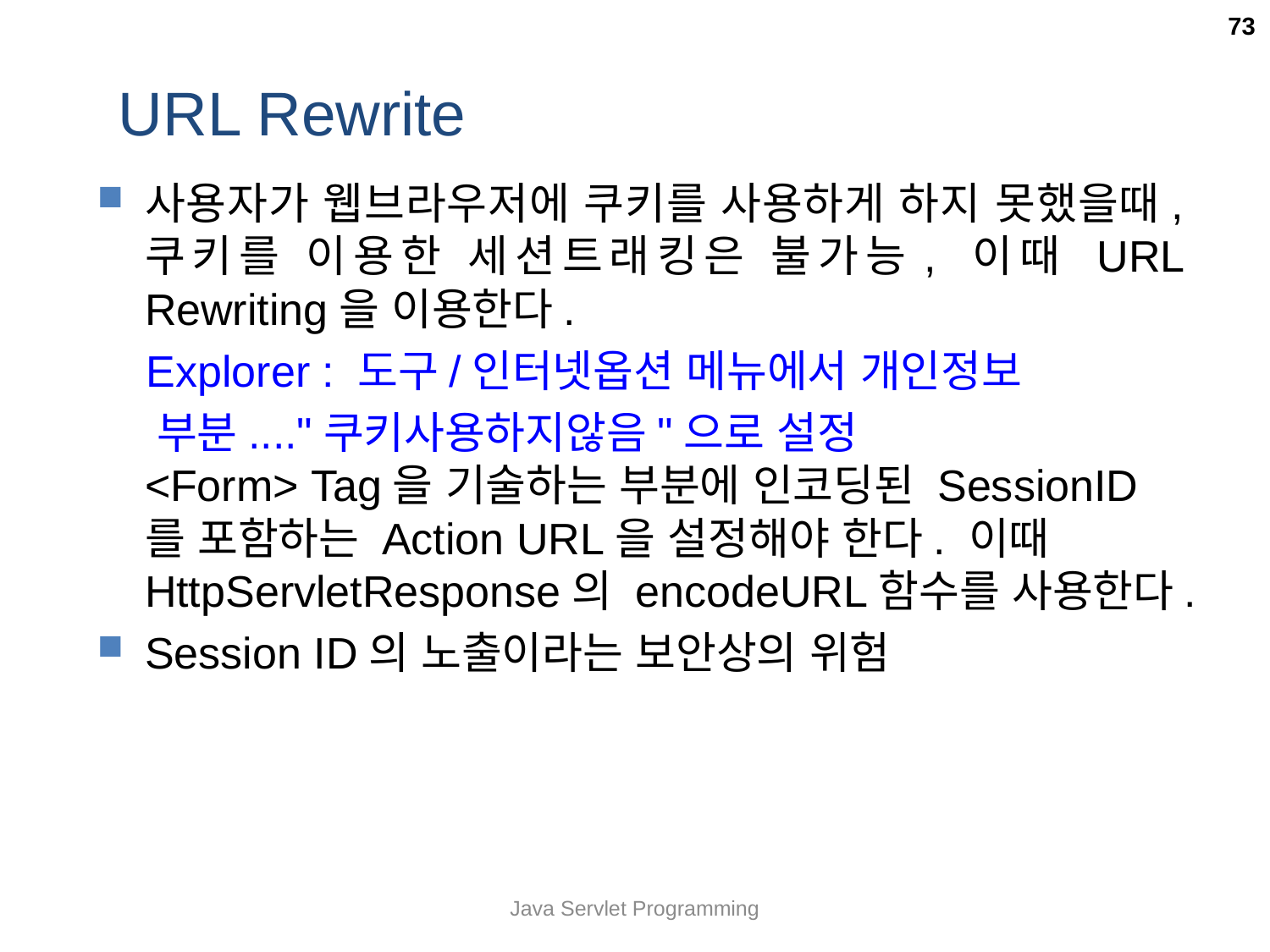

73
URL Rewrite
사용자가 웹브라우저에 쿠키를 사용하게 하지 못했을때, 쿠키를 이용한 세션트래킹은 불가능, 이때 URL Rewriting을 이용한다.
    Explorer : 도구/인터넷옵션 메뉴에서 개인정보
    부분...."쿠키사용하지않음"으로 설정
<Form> Tag을 기술하는 부분에 인코딩된 SessionID를 포함하는 Action URL을 설정해야 한다. 이때 HttpServletResponse의 encodeURL함수를 사용한다.
Session ID의 노출이라는 보안상의 위험
Java Servlet Programming